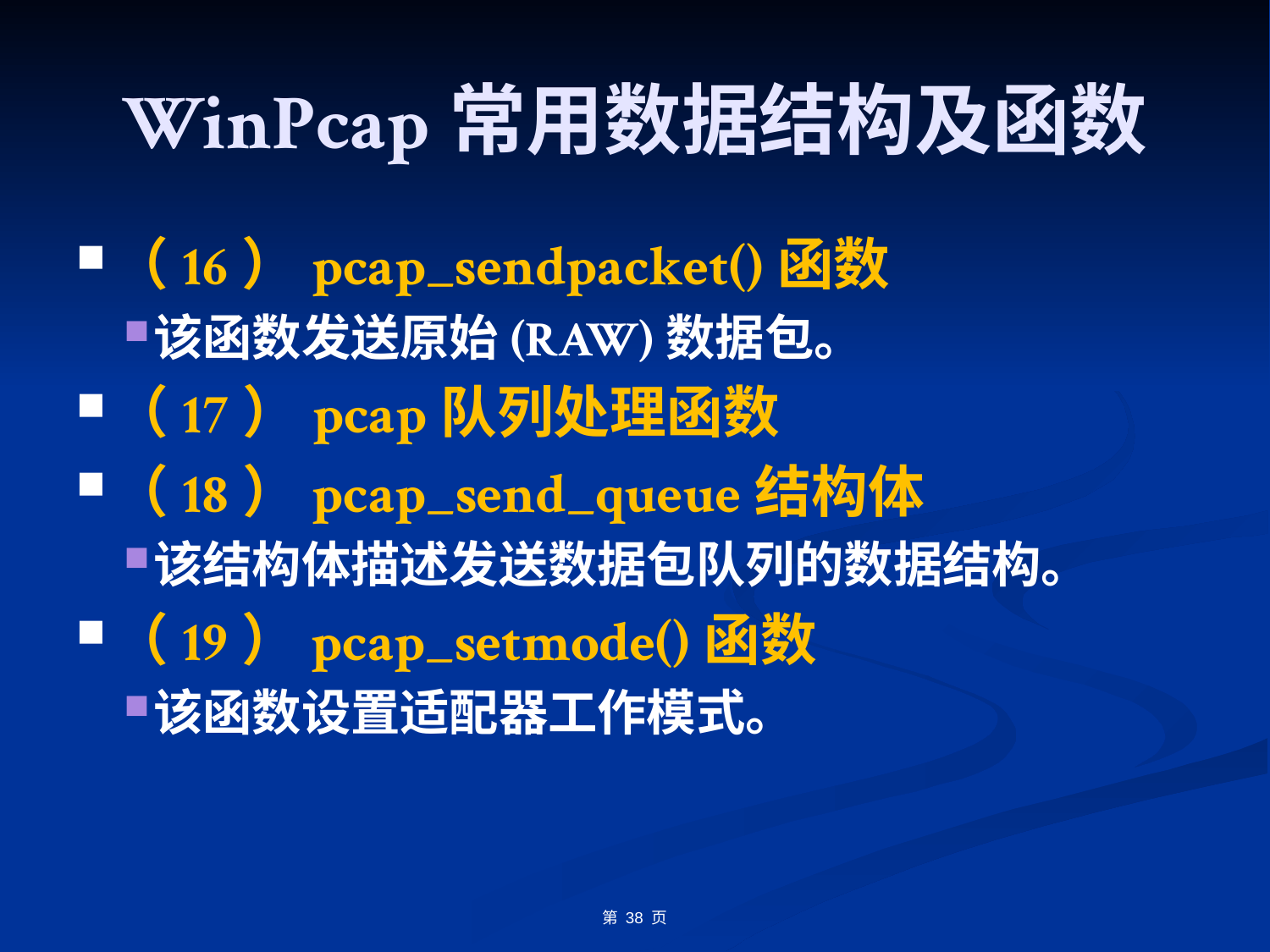

# WinPcap常用数据结构及函数
（16）pcap_sendpacket()函数
该函数发送原始(RAW)数据包。
（17）pcap队列处理函数
（18）pcap_send_queue结构体
该结构体描述发送数据包队列的数据结构。
（19）pcap_setmode()函数
该函数设置适配器工作模式。
第 38 页